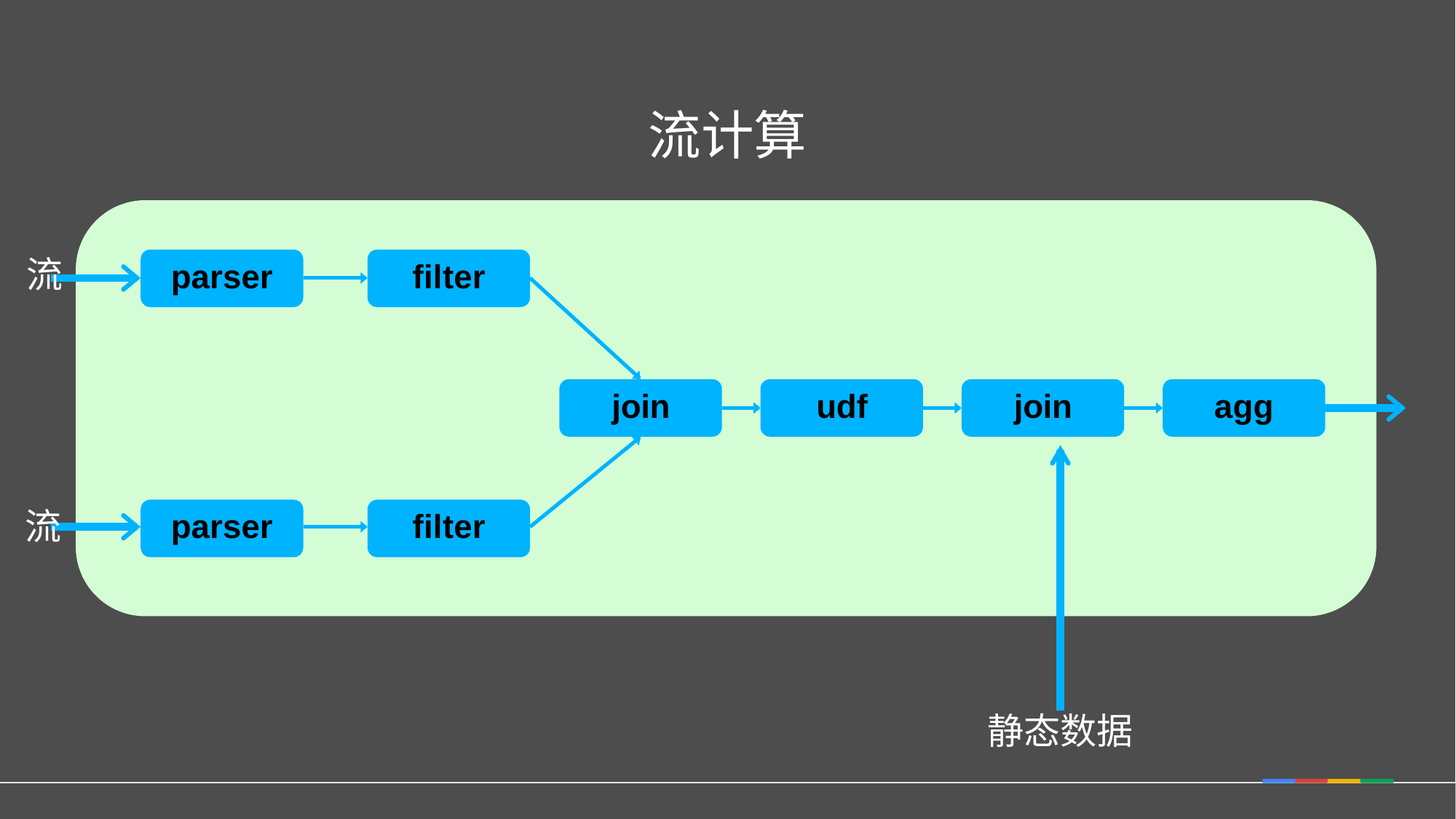

# 流计算

流
parser
filter

join
udf
join
agg

流
parser
filter

静态数据